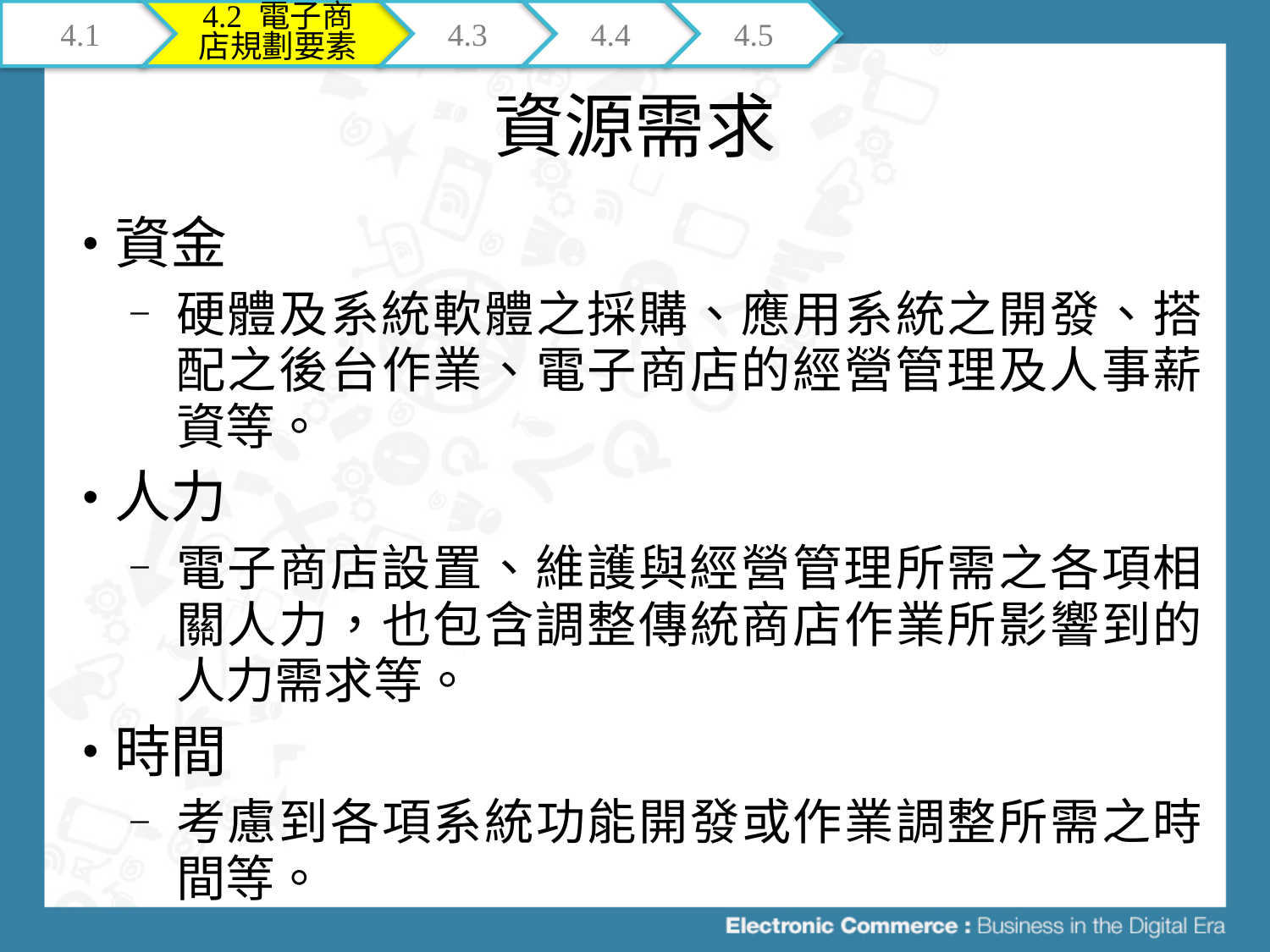

4.1
4.2 電子商店規劃要素
4.3
4.4
4.5
# 資源需求
資金
硬體及系統軟體之採購、應用系統之開發、搭配之後台作業、電子商店的經營管理及人事薪資等。
人力
電子商店設置、維護與經營管理所需之各項相關人力，也包含調整傳統商店作業所影響到的人力需求等。
時間
考慮到各項系統功能開發或作業調整所需之時間等。